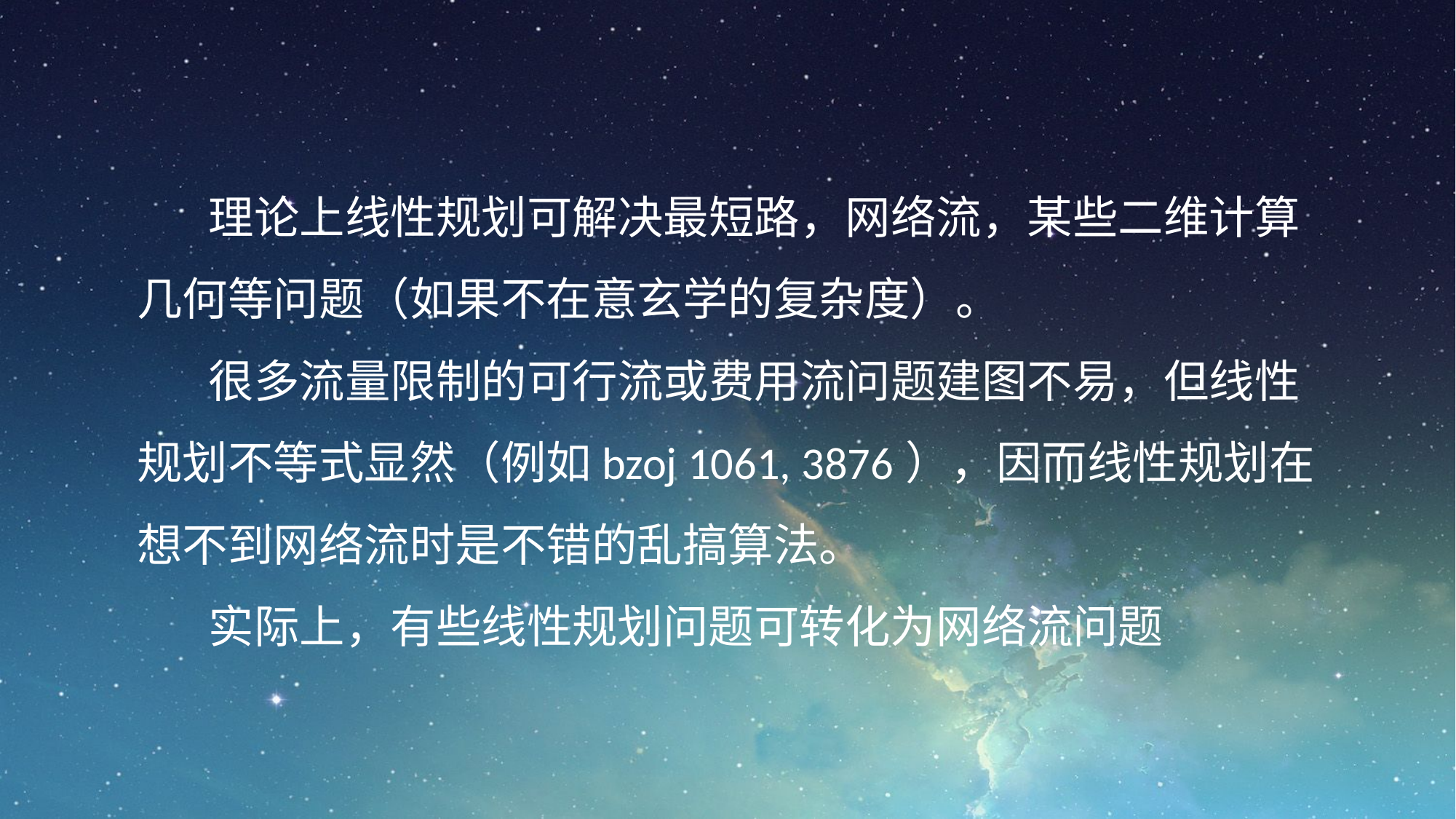

理论上线性规划可解决最短路，网络流，某些二维计算几何等问题（如果不在意玄学的复杂度）。
很多流量限制的可行流或费用流问题建图不易，但线性规划不等式显然（例如bzoj 1061, 3876），因而线性规划在想不到网络流时是不错的乱搞算法。
实际上，有些线性规划问题可转化为网络流问题